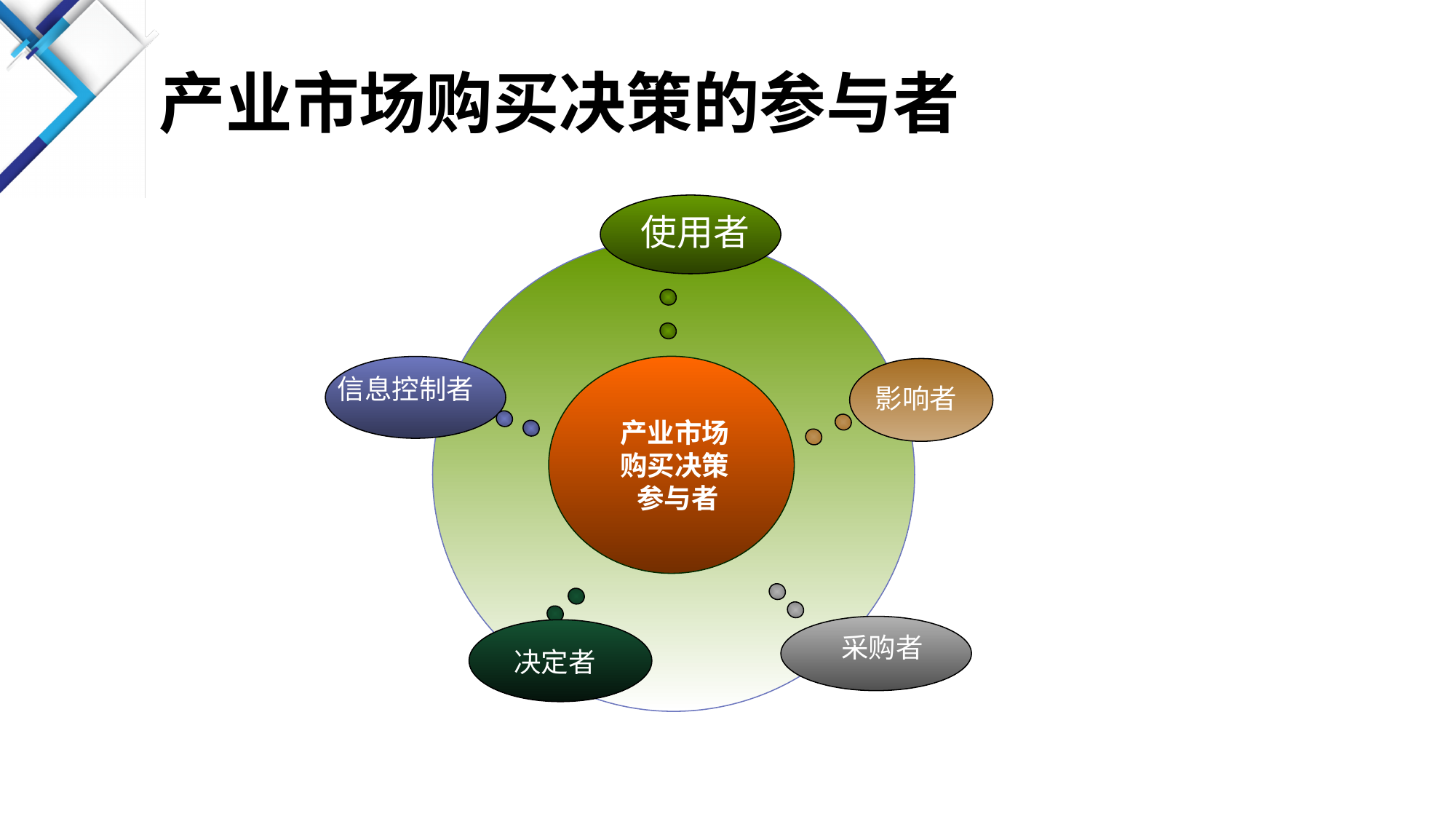

# 产业市场购买决策的参与者

使用者

影响者
信息控制者
产业市场
购买决策
参与者

采购者

决定者